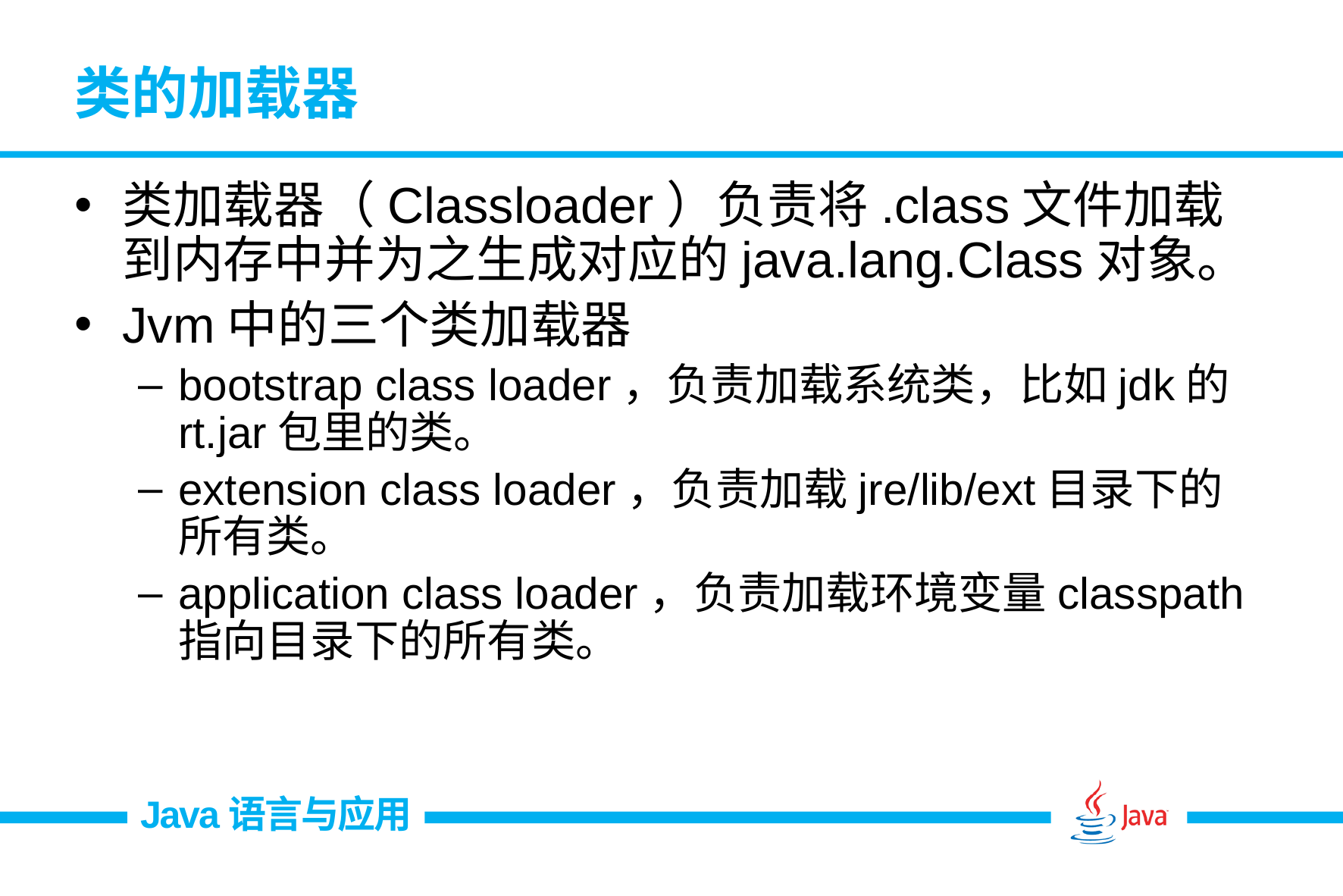

# 类的加载器
类加载器（Classloader）负责将.class文件加载到内存中并为之生成对应的java.lang.Class对象。
Jvm中的三个类加载器
bootstrap class loader，负责加载系统类，比如jdk的rt.jar包里的类。
extension class loader，负责加载jre/lib/ext目录下的所有类。
application class loader，负责加载环境变量classpath指向目录下的所有类。